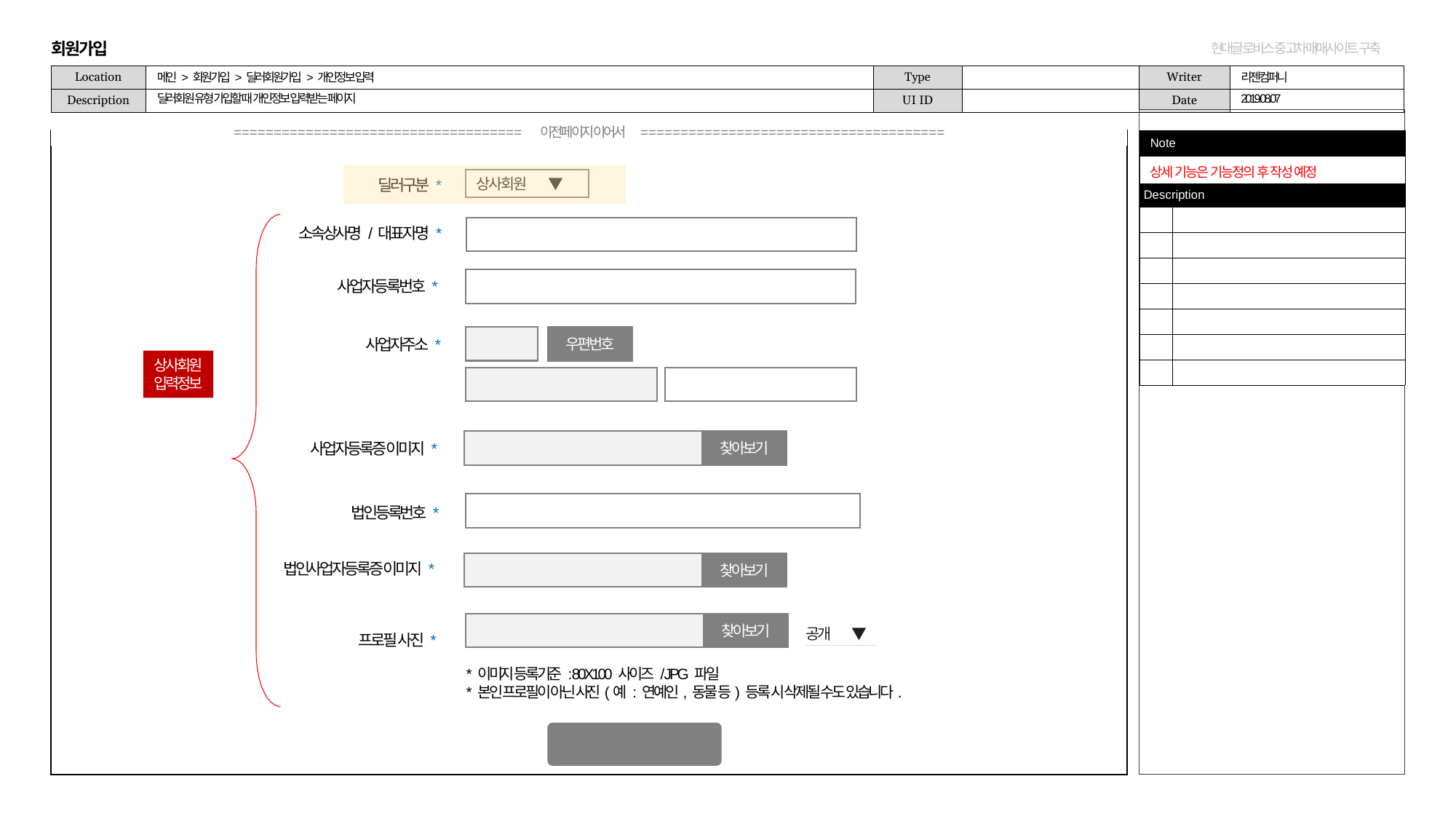

회원가입
메인 > 회원가입 > 딜러회원가입 > 개인정보 입력

리젠컴퍼니
딜러회원 유형 가입할 때  개인정보 입력받는 페이지

2019.08.07
| Note |  |
| --- | --- |
| 상세 기능은 기능정의 후 작성 예정 |  |
| Description |  |
|  |  |
|  |  |
|  |  |
|  |  |
|  |  |
|  |  |
|  |  |

딜러구분 *
상사회원        ▼

소속상사명 / 대표자명 *

사업자등록번호 *

우편번호

사업자주소 *
상사회원
입력정보

찾아보기
사업자등록증 이미지 *

법인등록번호 *
법인사업자등록증 이미지 *

찾아보기

찾아보기
공개     ▼
프로필 사진 *
* 이미지 등록기준 : 80X100 사이즈 / JPG 파일
* 본인 프로필이 아닌 사진(예 : 연예인, 동물 등) 등록 시 삭제될 수도 있습니다.
가입완료